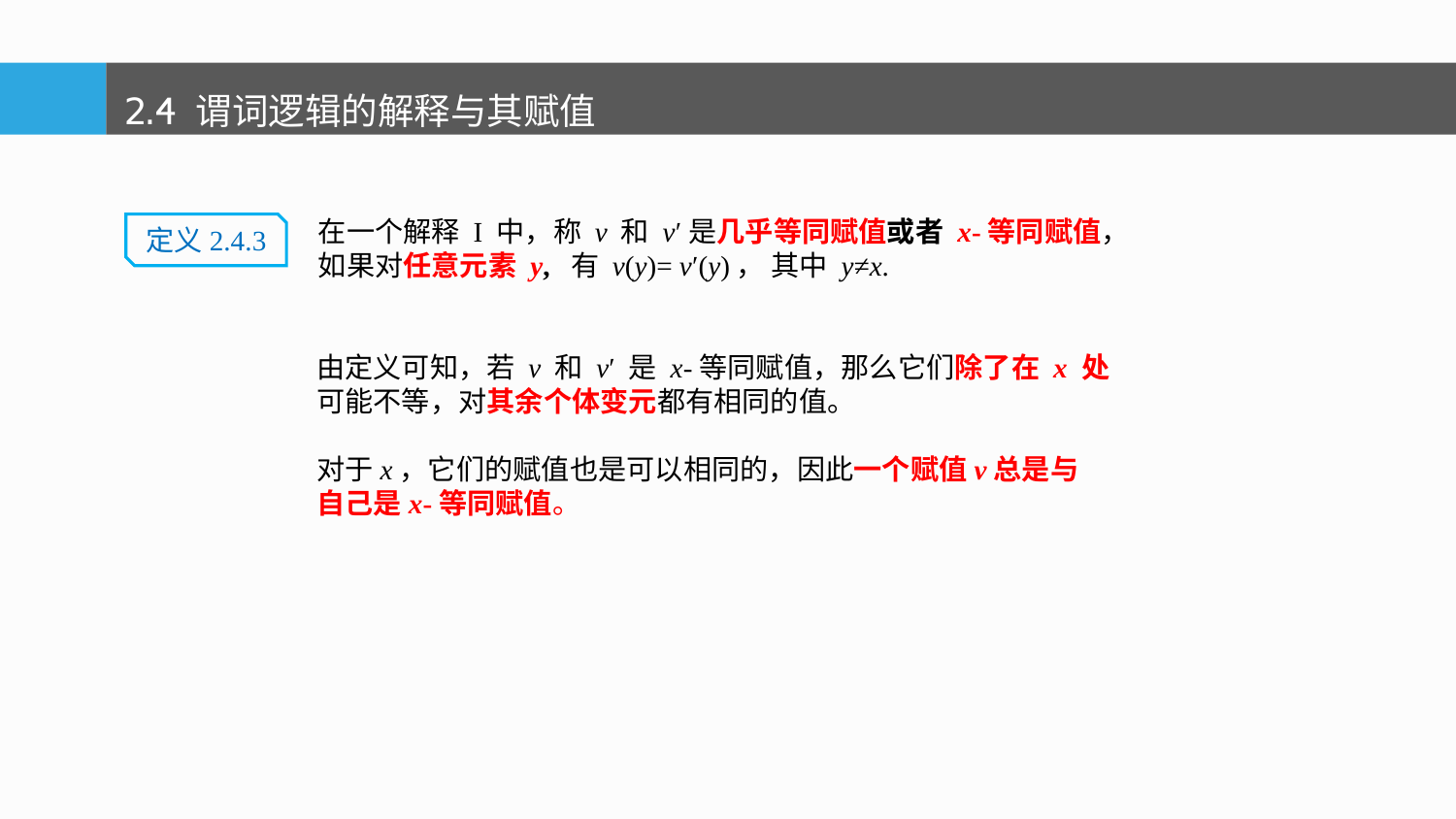

2.4 谓词逻辑的解释与其赋值

在一个解释 I 中，称 v 和 v′是几乎等同赋值或者 x-等同赋值，
如果对任意元素 y,  有 v(y)= vʹ(y)， 其中 y≠x.
定义2.4.3
由定义可知，若 v 和 vʹ 是 x-等同赋值，那么它们除了在 x 处
可能不等，对其余个体变元都有相同的值。

对于x，它们的赋值也是可以相同的，因此一个赋值v总是与
自己是x-等同赋值。